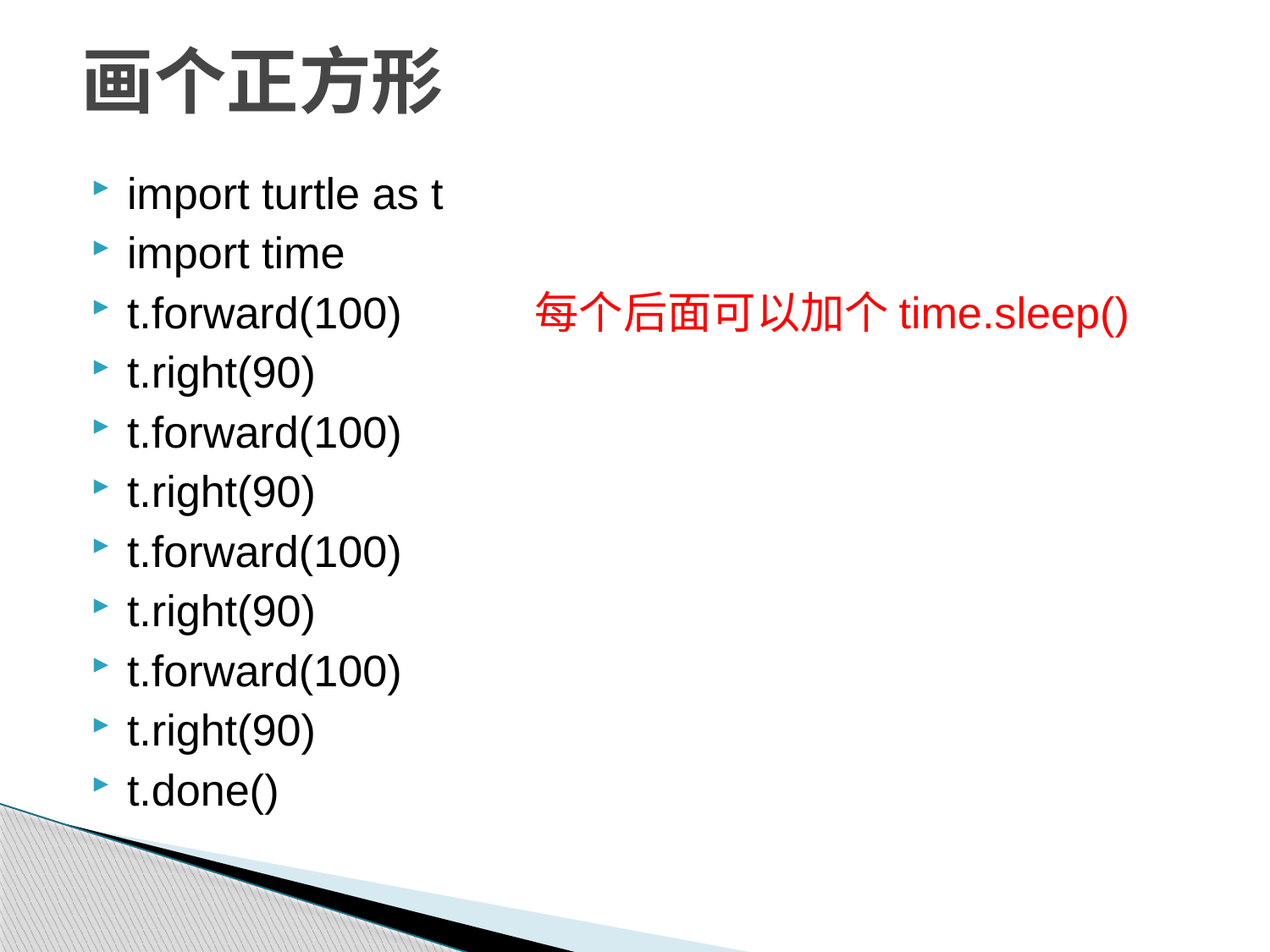

# 画个正方形
import turtle as t
import time
t.forward(100)          每个后面可以加个time.sleep()
t.right(90)
t.forward(100)
t.right(90)
t.forward(100)
t.right(90)
t.forward(100)
t.right(90)
t.done()